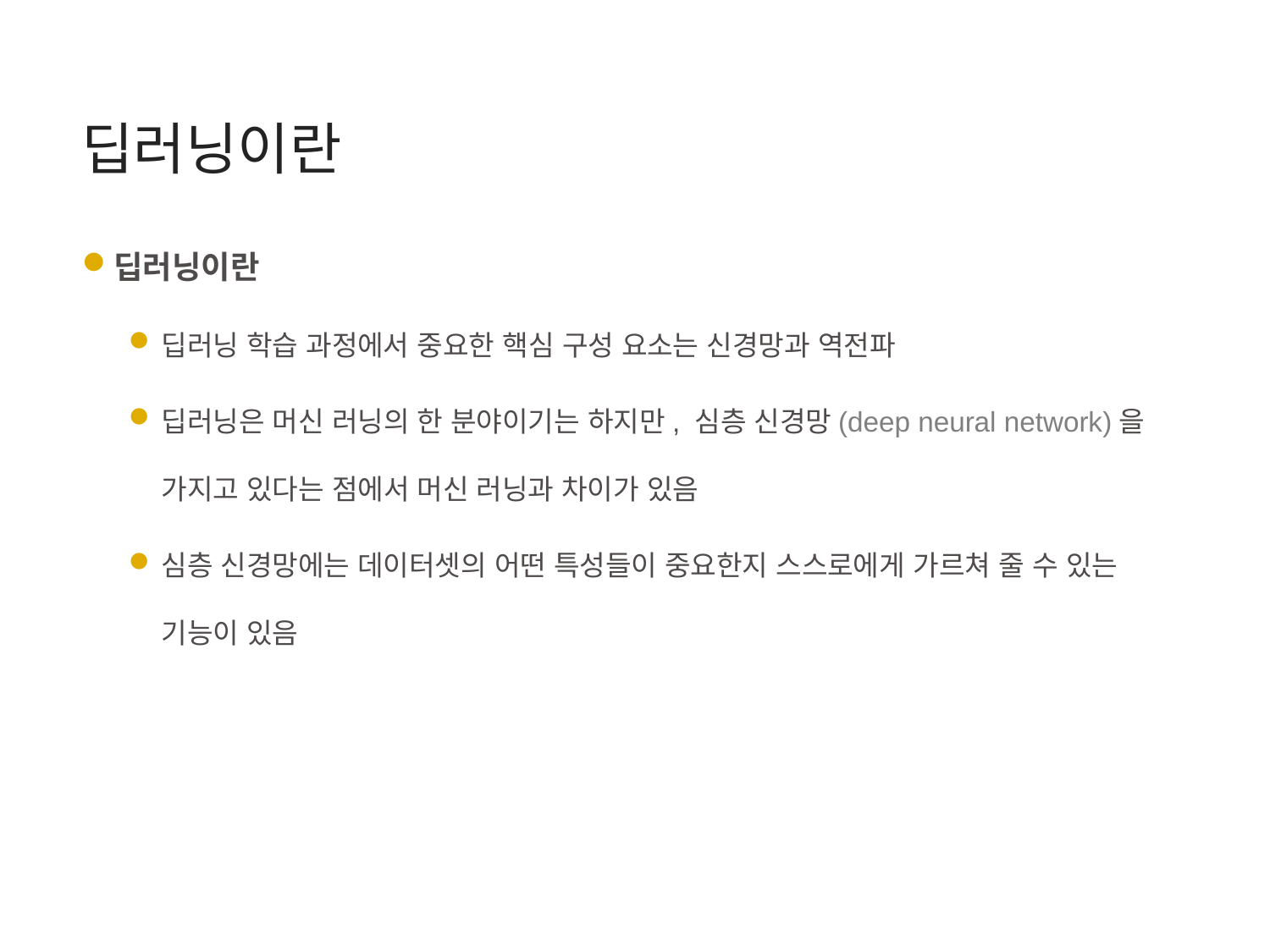

# 딥러닝이란
딥러닝이란
딥러닝 학습 과정에서 중요한 핵심 구성 요소는 신경망과 역전파
딥러닝은 머신 러닝의 한 분야이기는 하지만, 심층 신경망(deep neural network)을 가지고 있다는 점에서 머신 러닝과 차이가 있음
심층 신경망에는 데이터셋의 어떤 특성들이 중요한지 스스로에게 가르쳐 줄 수 있는 기능이 있음